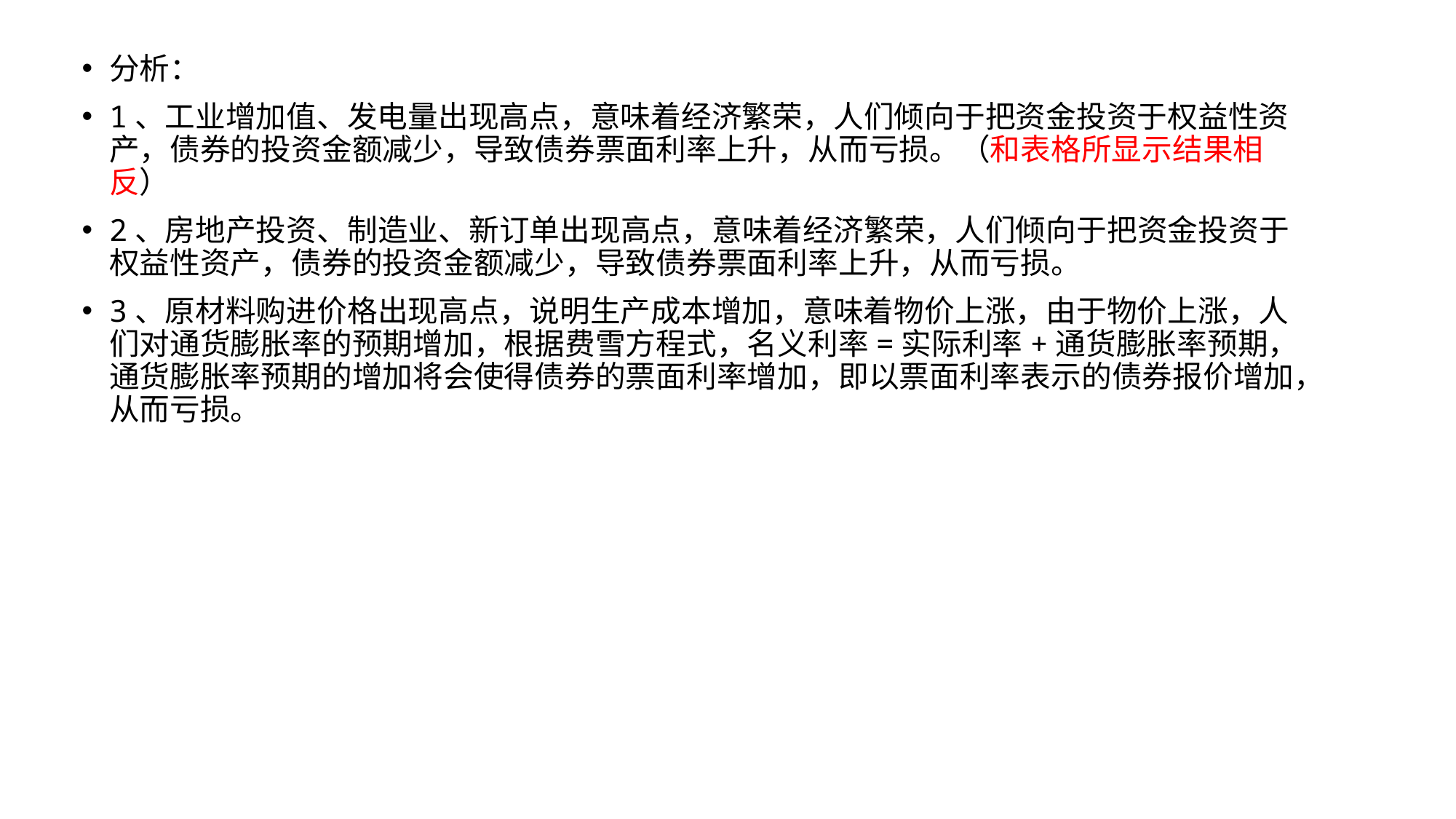

分析：
1、工业增加值、发电量出现高点，意味着经济繁荣，人们倾向于把资金投资于权益性资产，债券的投资金额减少，导致债券票面利率上升，从而亏损。（和表格所显示结果相反）
2、房地产投资、制造业、新订单出现高点，意味着经济繁荣，人们倾向于把资金投资于权益性资产，债券的投资金额减少，导致债券票面利率上升，从而亏损。
3、原材料购进价格出现高点，说明生产成本增加，意味着物价上涨，由于物价上涨，人们对通货膨胀率的预期增加，根据费雪方程式，名义利率=实际利率+通货膨胀率预期，通货膨胀率预期的增加将会使得债券的票面利率增加，即以票面利率表示的债券报价增加，从而亏损。